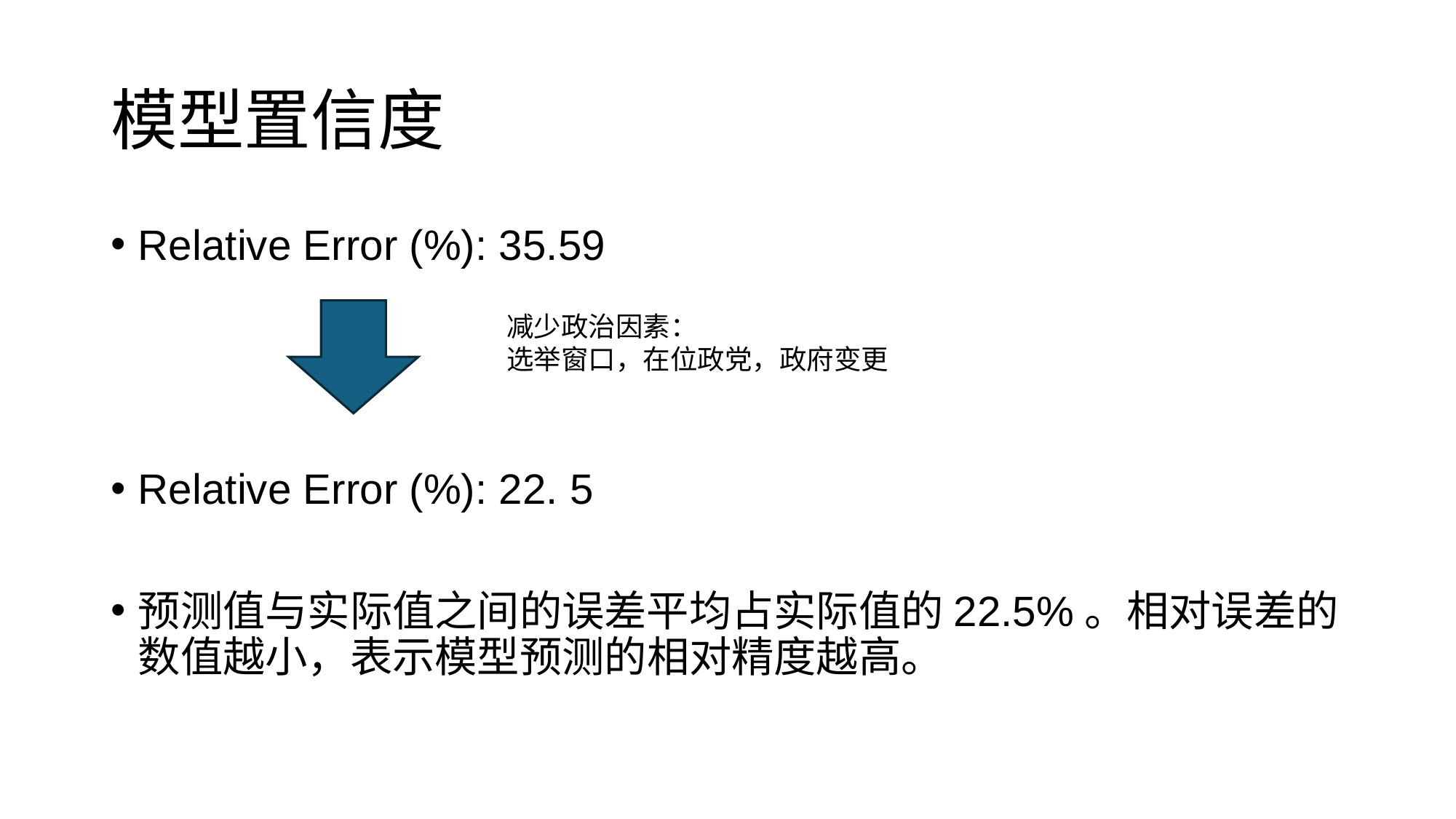

# 模型置信度
Relative Error (%): 35.59

Relative Error (%): 22. 5

预测值与实际值之间的误差平均占实际值的22.5%。相对误差的数值越小，表示模型预测的相对精度越高。

减少政治因素：
选举窗口，在位政党，政府变更